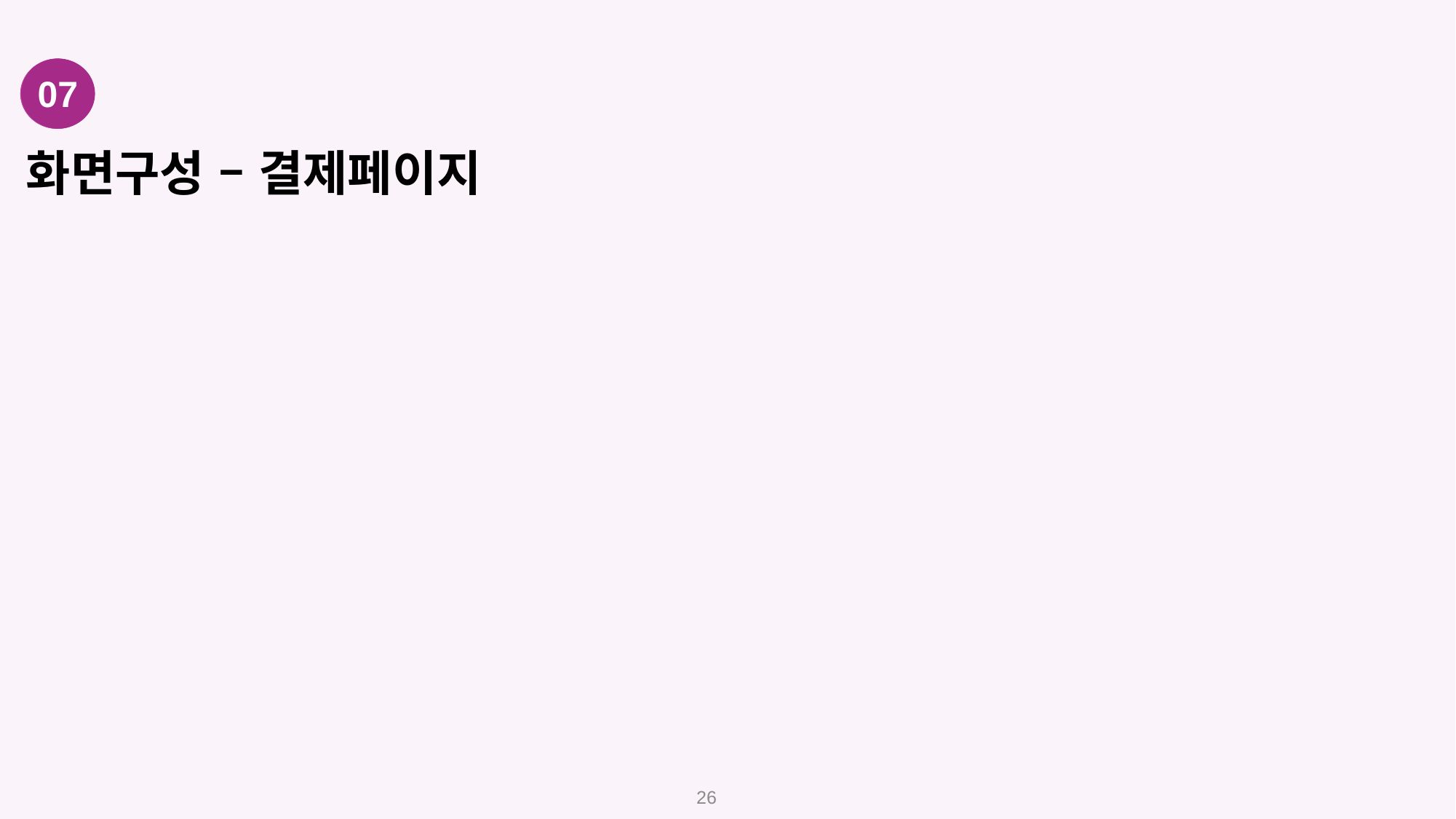

# 화면구성 – 결제페이지

07

05

06

03
26